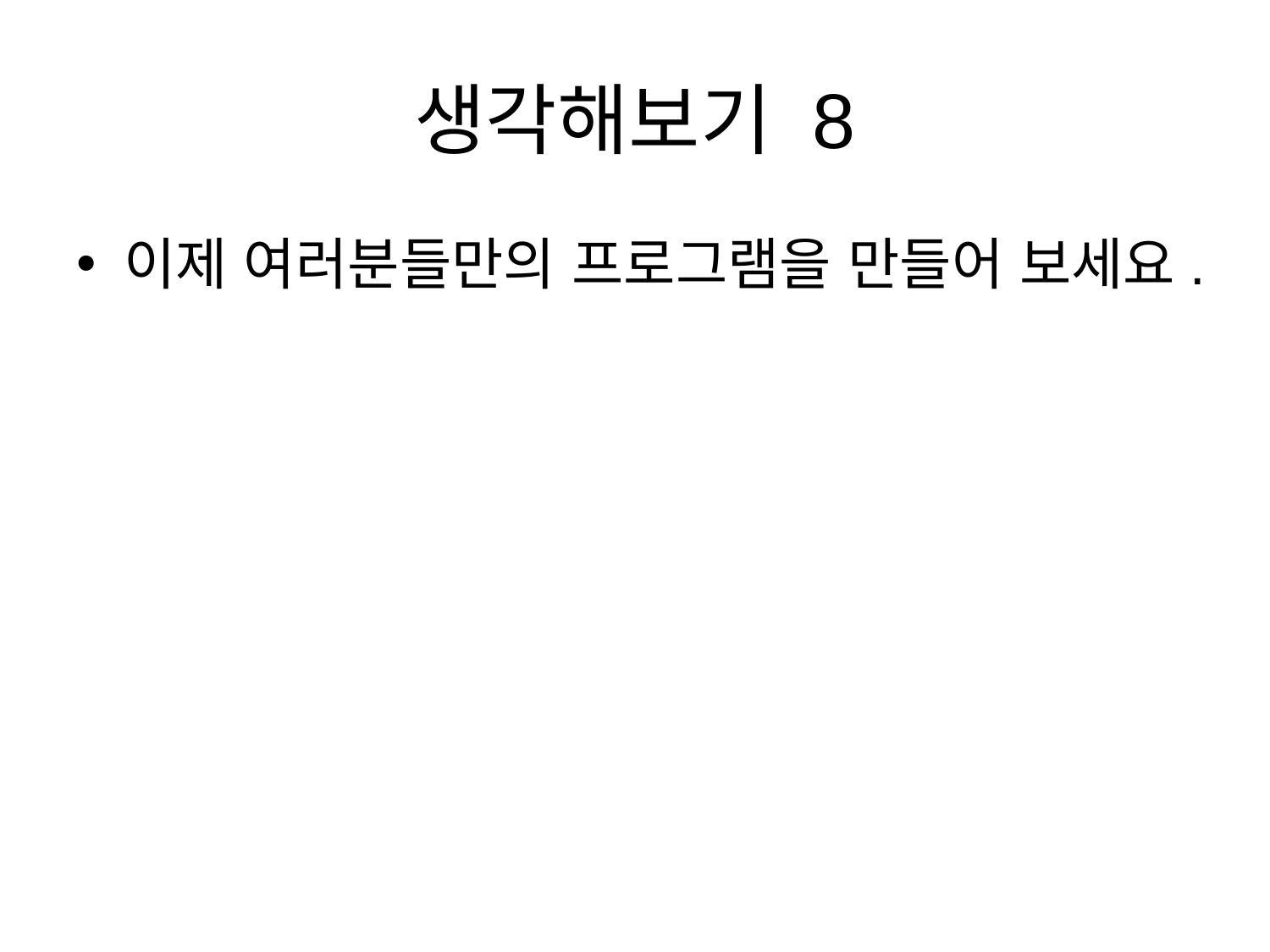

# 생각해보기 8
이제 여러분들만의 프로그램을 만들어 보세요.